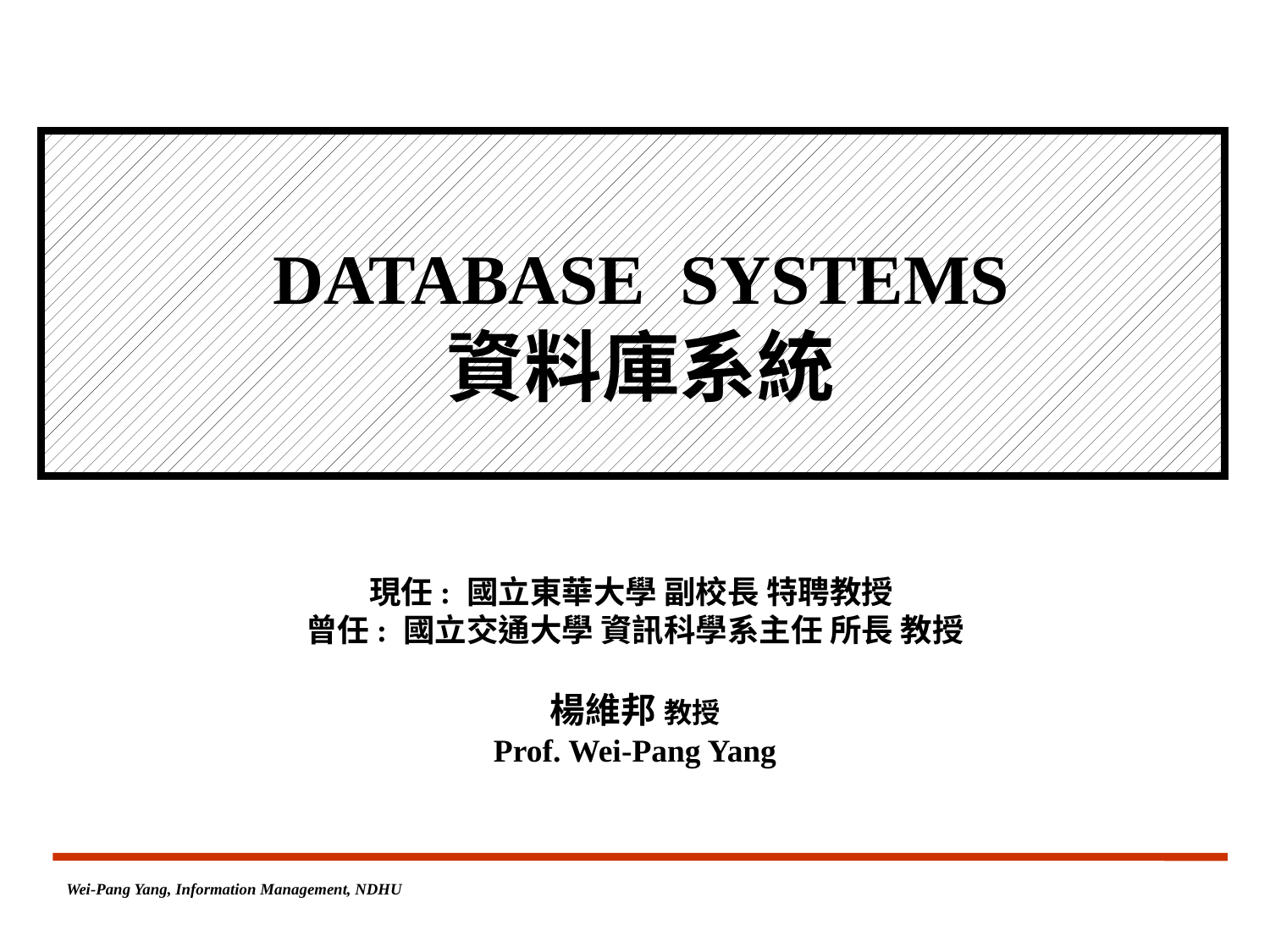

DATABASE  SYSTEMS
資料庫系統
現任: 國立東華大學 副校長 特聘教授
曾任: 國立交通大學 資訊科學系主任 所長 教授

楊維邦 教授
Prof. Wei-Pang Yang